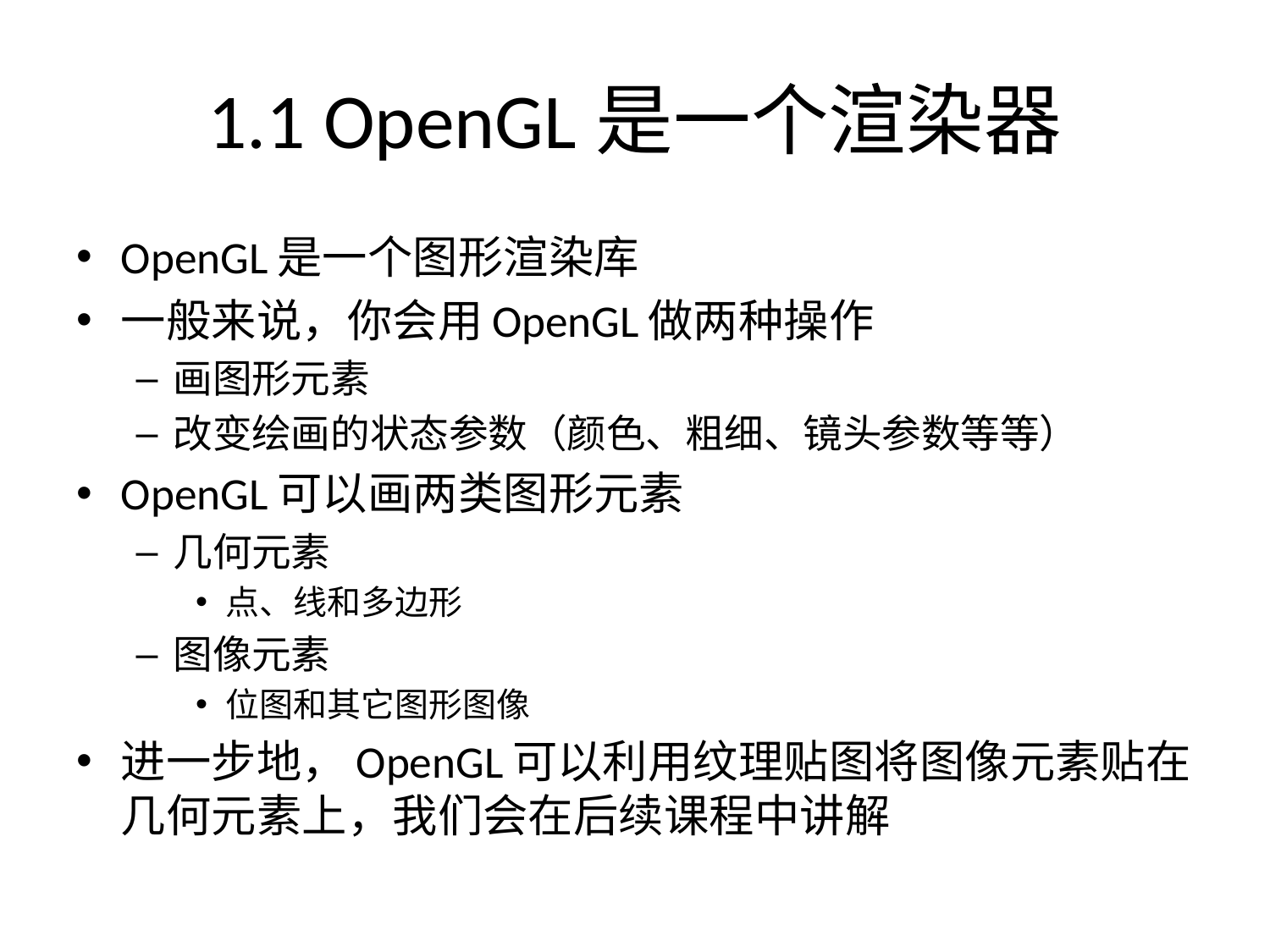

# 1.1 OpenGL是一个渲染器
OpenGL是一个图形渲染库
一般来说，你会用OpenGL做两种操作
画图形元素
改变绘画的状态参数（颜色、粗细、镜头参数等等）
OpenGL可以画两类图形元素
几何元素
点、线和多边形
图像元素
位图和其它图形图像
进一步地，OpenGL可以利用纹理贴图将图像元素贴在几何元素上，我们会在后续课程中讲解